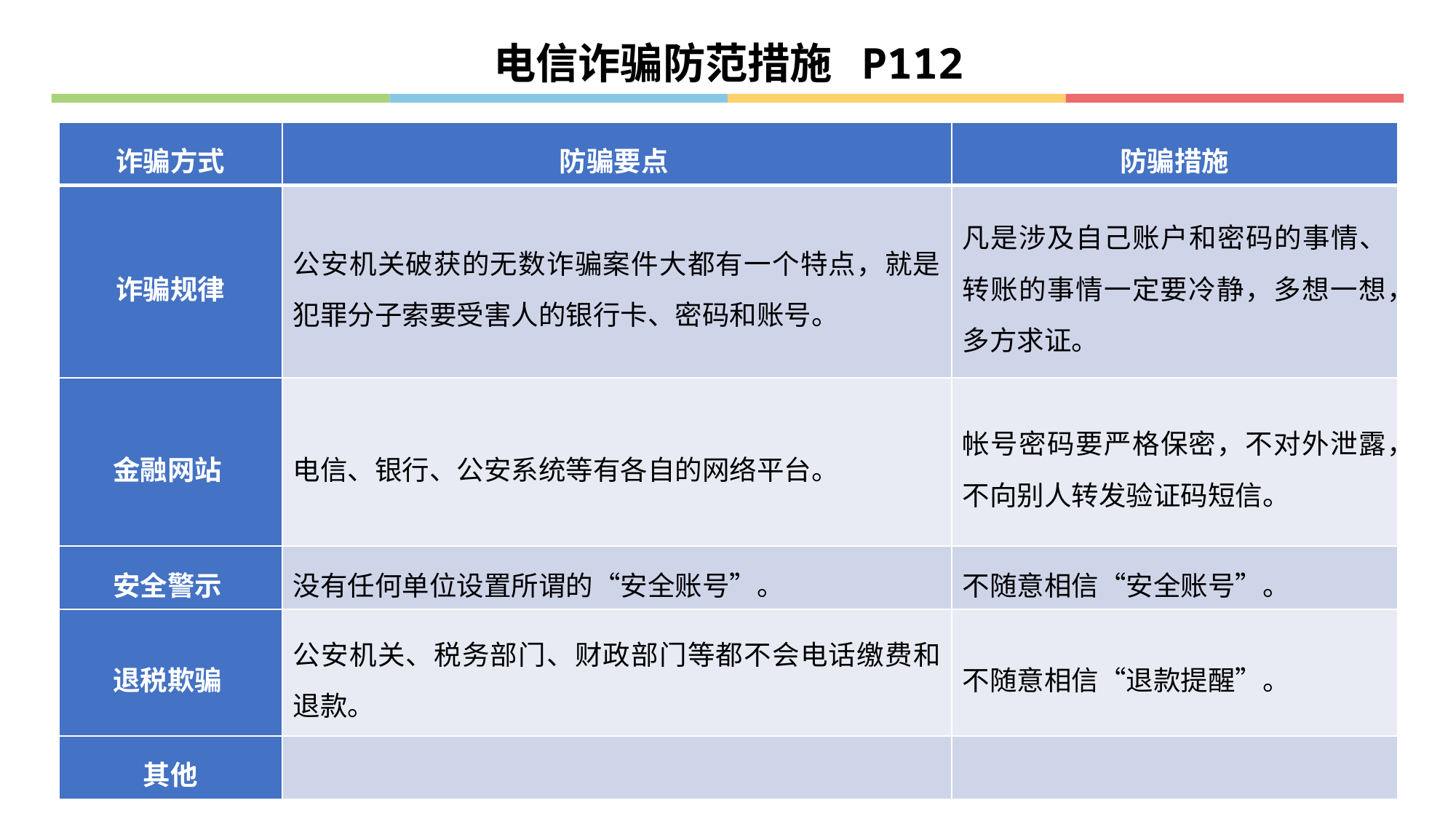

电信诈骗防范措施  P112
| 诈骗方式 | 防骗要点 | 防骗措施 |
| --- | --- | --- |
| 诈骗规律 | 公安机关破获的无数诈骗案件大都有一个特点，就是犯罪分子索要受害人的银行卡、密码和账号。 | 凡是涉及自己账户和密码的事情、转账的事情一定要冷静，多想一想，多方求证。 |
| 金融网站 | 电信、银行、公安系统等有各自的网络平台。 | 帐号密码要严格保密，不对外泄露，不向别人转发验证码短信。 |
| 安全警示 | 没有任何单位设置所谓的“安全账号”。 | 不随意相信“安全账号”。 |
| 退税欺骗 | 公安机关、税务部门、财政部门等都不会电话缴费和退款。 | 不随意相信“退款提醒”。 |
| 其他 |  |  |